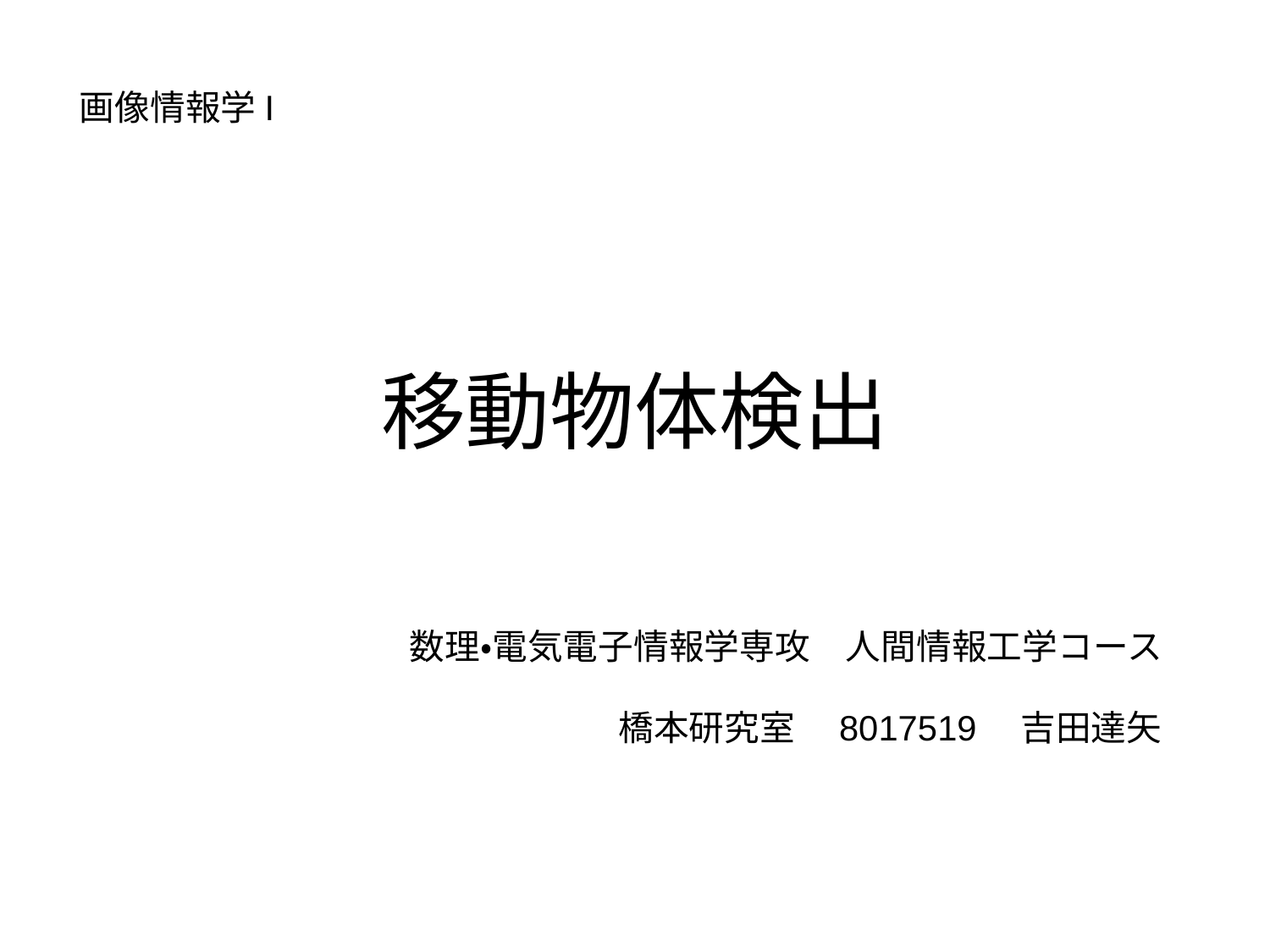

画像情報学I
# 移動物体検出
数理・電気電子情報学専攻　人間情報工学コース
橋本研究室　8017519　吉田達矢